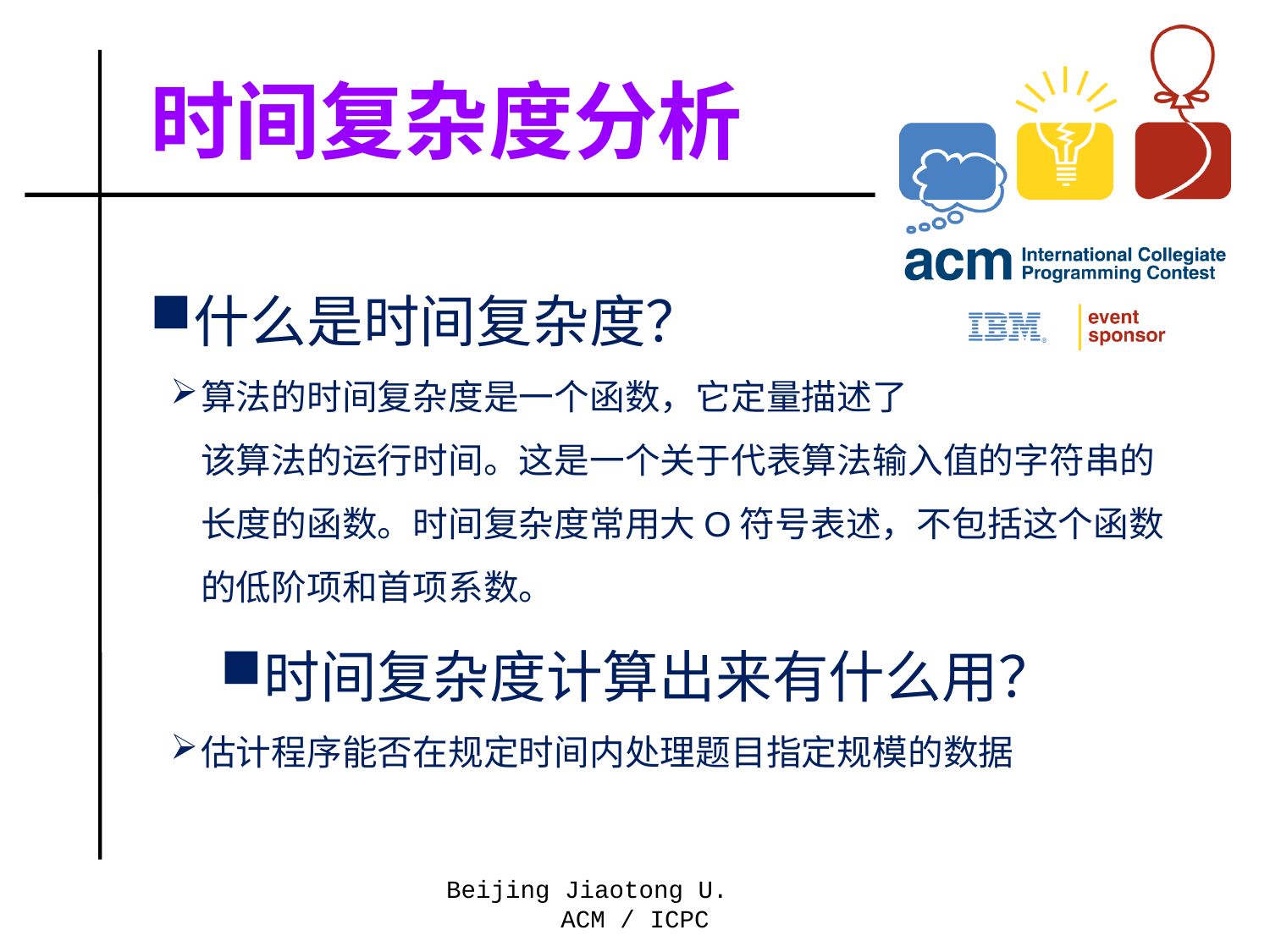

时间复杂度分析
# 什么是时间复杂度？
算法的时间复杂度是一个函数，它定量描述了
该算法的运行时间。这是一个关于代表算法输入值的字符串的长度的函数。时间复杂度常用大O符号表述，不包括这个函数的低阶项和首项系数。
时间复杂度计算出来有什么用？
估计程序能否在规定时间内处理题目指定规模的数据